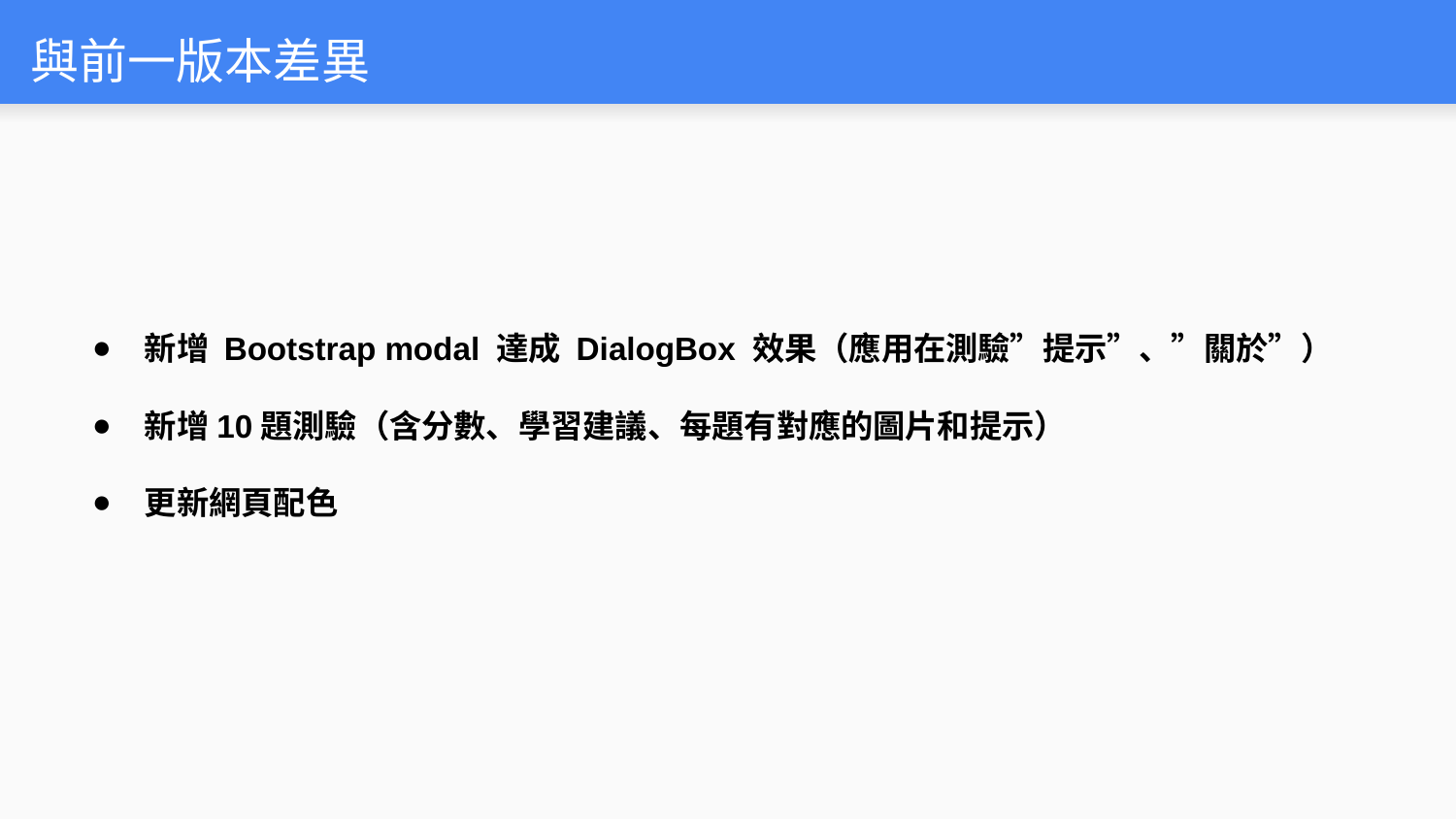

# 與前一版本差異
新增 Bootstrap modal 達成 DialogBox 效果（應用在測驗”提示”、”關於”）
新增10題測驗（含分數、學習建議、每題有對應的圖片和提示）
更新網頁配色